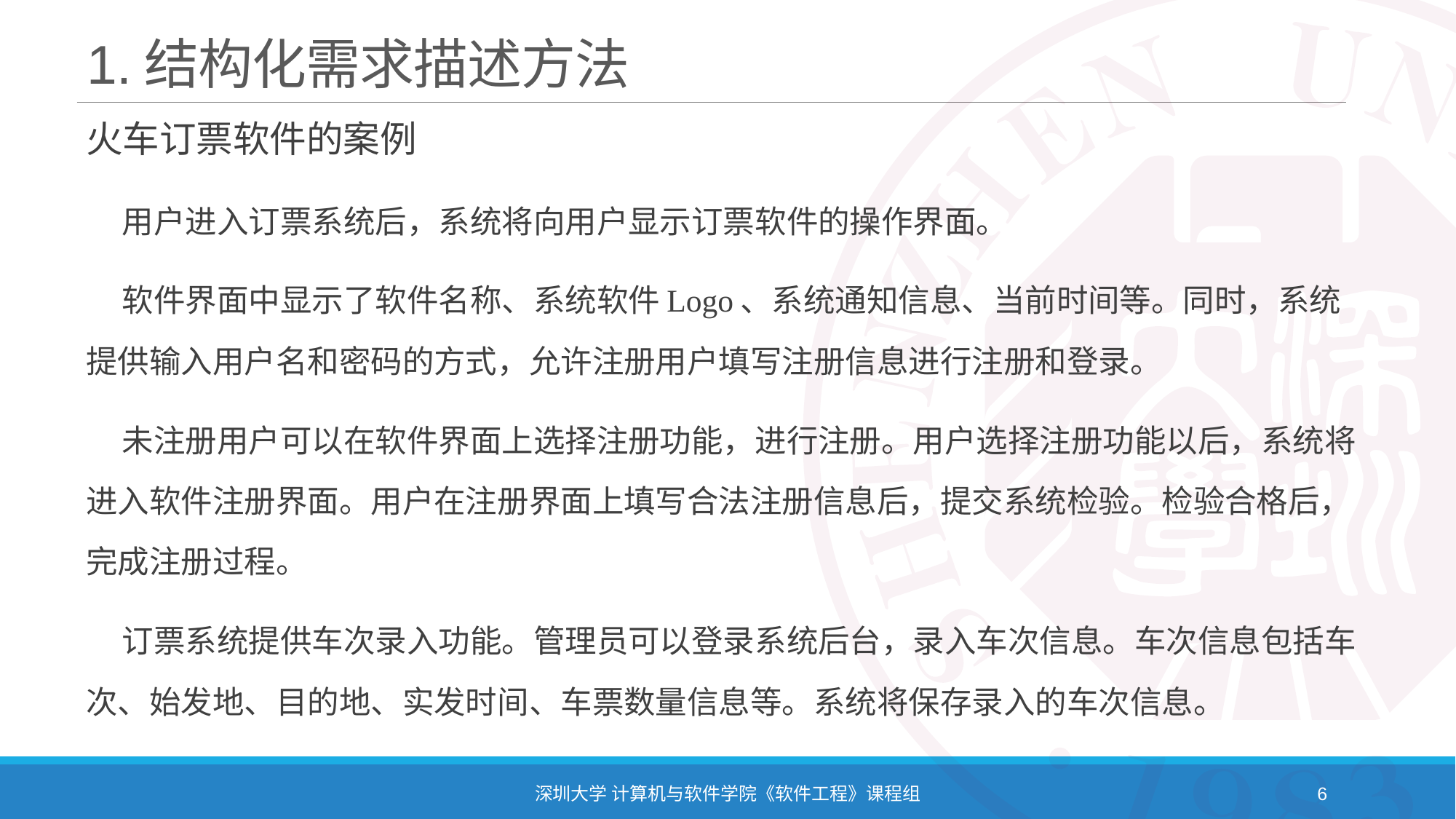

# 1.结构化需求描述方法
火车订票软件的案例
用户进入订票系统后，系统将向用户显示订票软件的操作界面。
软件界面中显示了软件名称、系统软件Logo、系统通知信息、当前时间等。同时，系统提供输入用户名和密码的方式，允许注册用户填写注册信息进行注册和登录。
未注册用户可以在软件界面上选择注册功能，进行注册。用户选择注册功能以后，系统将进入软件注册界面。用户在注册界面上填写合法注册信息后，提交系统检验。检验合格后，完成注册过程。
订票系统提供车次录入功能。管理员可以登录系统后台，录入车次信息。车次信息包括车次、始发地、目的地、实发时间、车票数量信息等。系统将保存录入的车次信息。
深圳大学 计算机与软件学院《软件工程》课程组
6